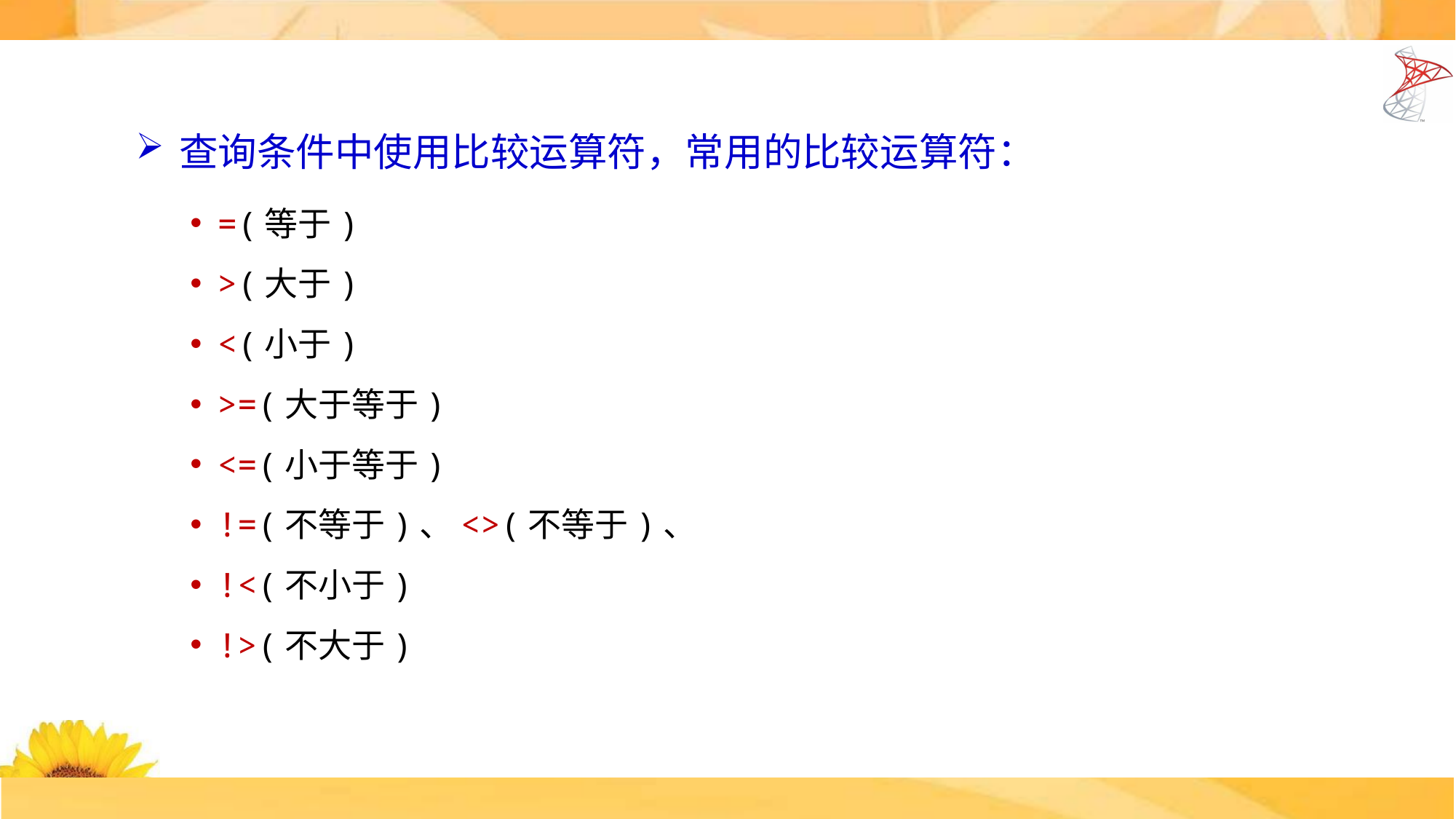

查询条件中使用比较运算符，常用的比较运算符：
=(等于)
>(大于)
<(小于)
>=(大于等于)
<=(小于等于)
!=(不等于)、<>(不等于)、
!<(不小于)
!>(不大于)